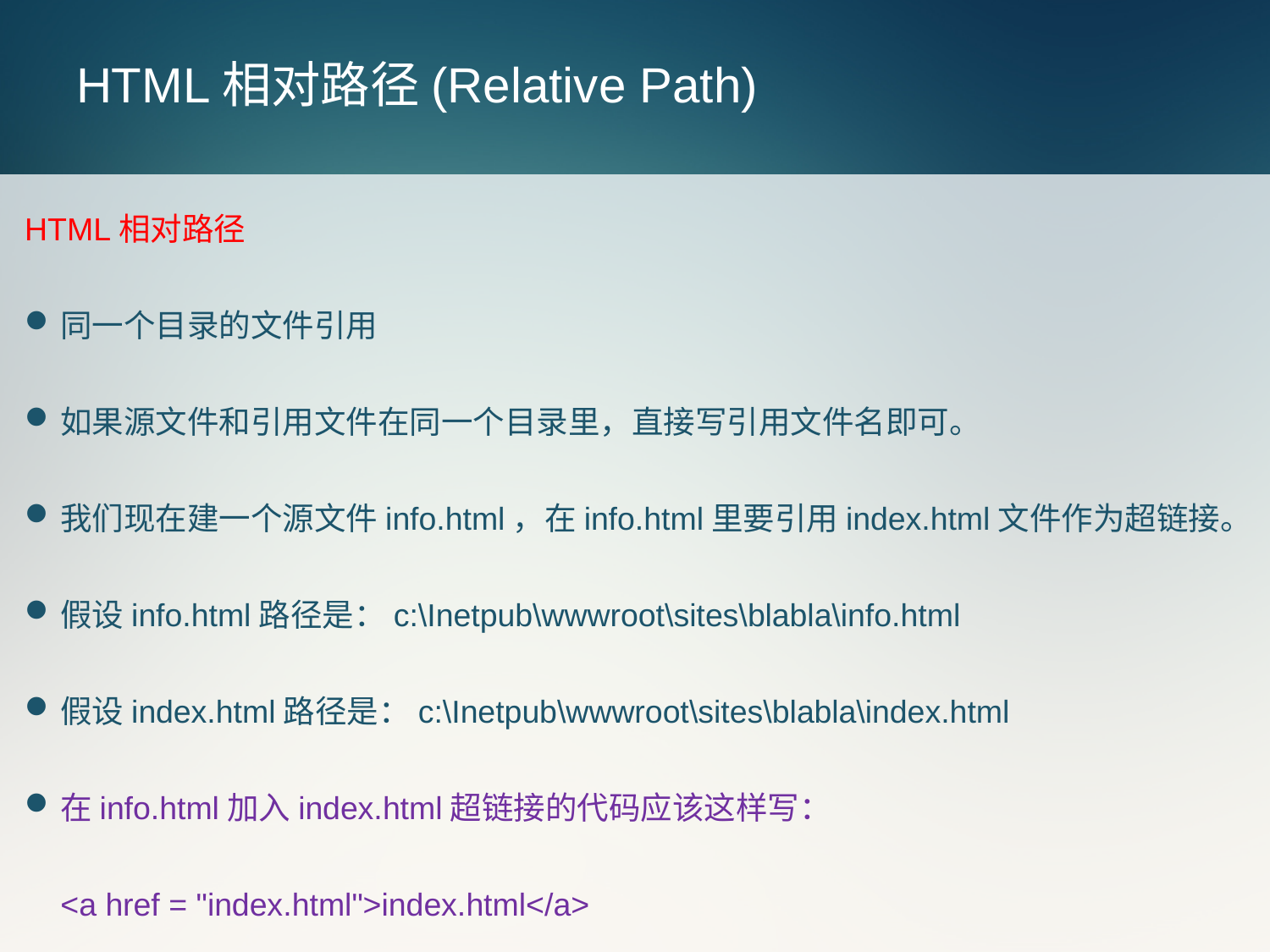

# HTML相对路径(Relative Path)
HTML相对路径
同一个目录的文件引用
如果源文件和引用文件在同一个目录里，直接写引用文件名即可。
我们现在建一个源文件info.html，在info.html里要引用index.html文件作为超链接。
假设info.html路径是：c:\Inetpub\wwwroot\sites\blabla\info.html
假设index.html路径是：c:\Inetpub\wwwroot\sites\blabla\index.html
在info.html加入index.html超链接的代码应该这样写：
	<a href = "index.html">index.html</a>